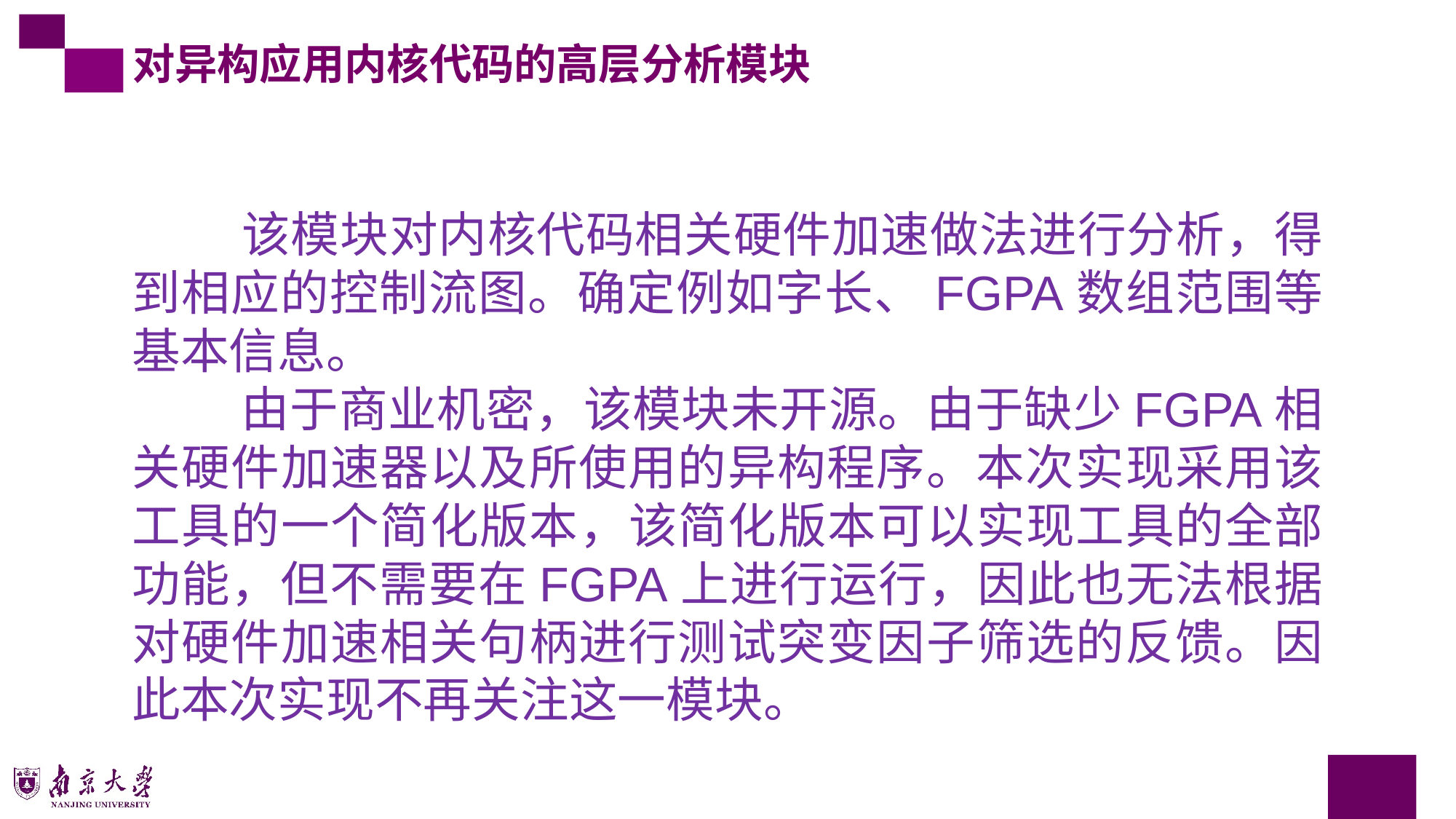

对异构应用内核代码的高层分析模块
	该模块对内核代码相关硬件加速做法进行分析，得到相应的控制流图。确定例如字长、FGPA数组范围等基本信息。
	由于商业机密，该模块未开源。由于缺少FGPA相关硬件加速器以及所使用的异构程序。本次实现采用该工具的一个简化版本，该简化版本可以实现工具的全部功能，但不需要在FGPA上进行运行，因此也无法根据对硬件加速相关句柄进行测试突变因子筛选的反馈。因此本次实现不再关注这一模块。
13